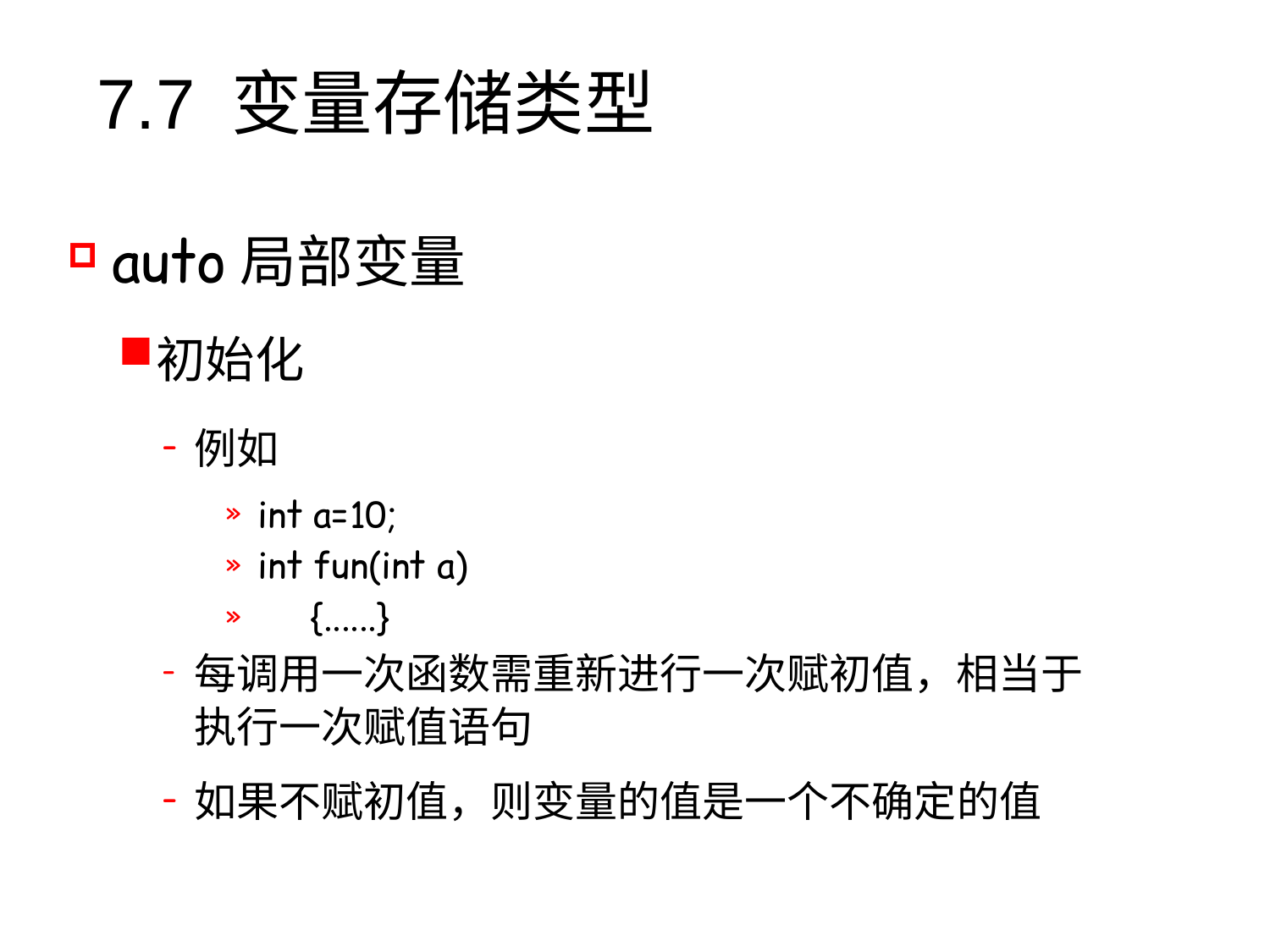

# 7.7 变量存储类型
auto局部变量
初始化
例如
int a=10;
int fun(int a)
     {......}
每调用一次函数需重新进行一次赋初值，相当于执行一次赋值语句
如果不赋初值，则变量的值是一个不确定的值